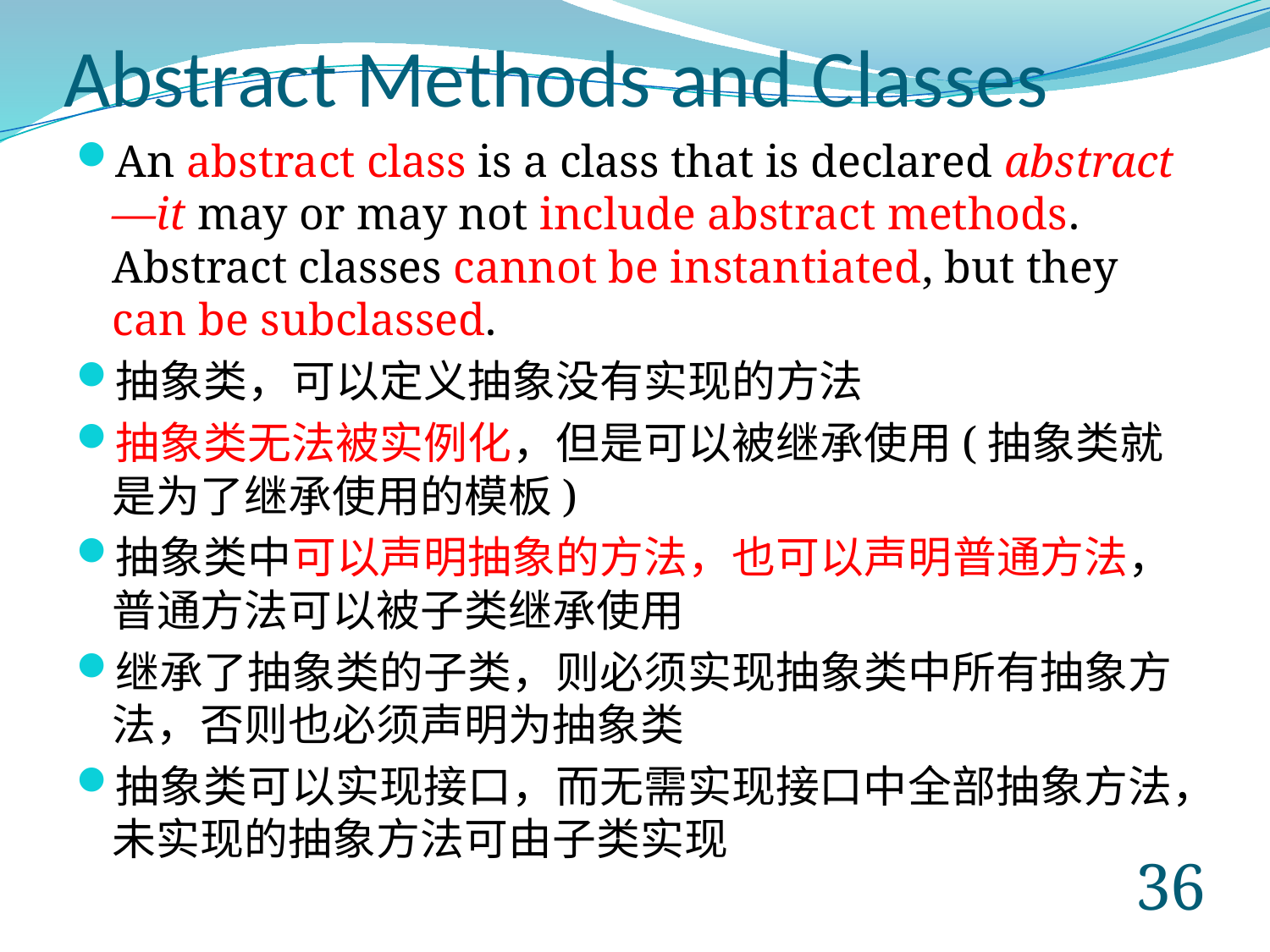

# Abstract Methods and Classes
An abstract class is a class that is declared abstract—it may or may not include abstract methods. Abstract classes cannot be instantiated, but they can be subclassed.
抽象类，可以定义抽象没有实现的方法
抽象类无法被实例化，但是可以被继承使用(抽象类就是为了继承使用的模板)
抽象类中可以声明抽象的方法，也可以声明普通方法，普通方法可以被子类继承使用
继承了抽象类的子类，则必须实现抽象类中所有抽象方法，否则也必须声明为抽象类
抽象类可以实现接口，而无需实现接口中全部抽象方法，未实现的抽象方法可由子类实现
36